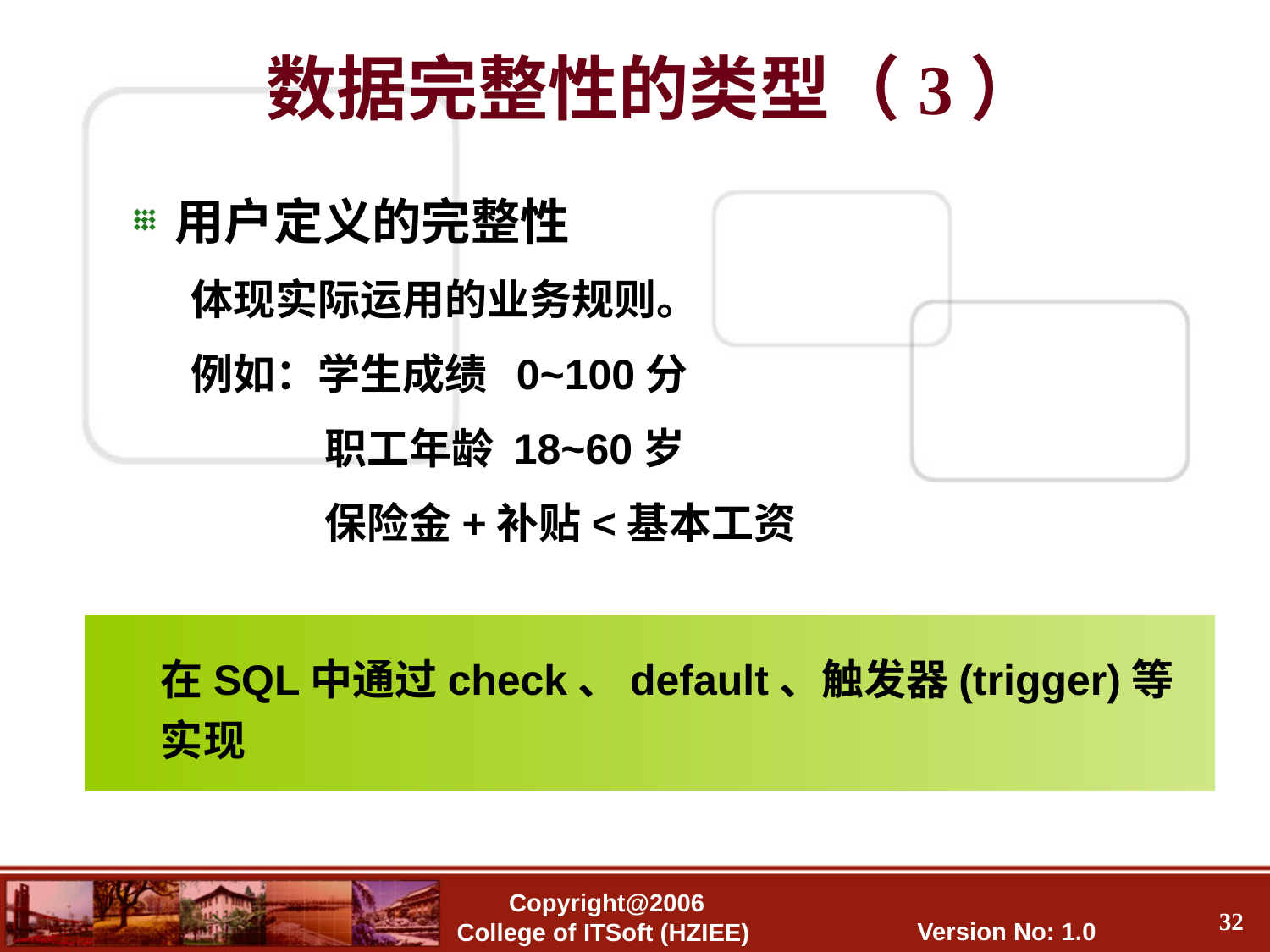

数据完整性的类型（3）
用户定义的完整性
体现实际运用的业务规则。
例如：学生成绩  0~100分
             职工年龄 18~60岁
             保险金+补贴<基本工资
在SQL中通过check、default、触发器(trigger)等实现